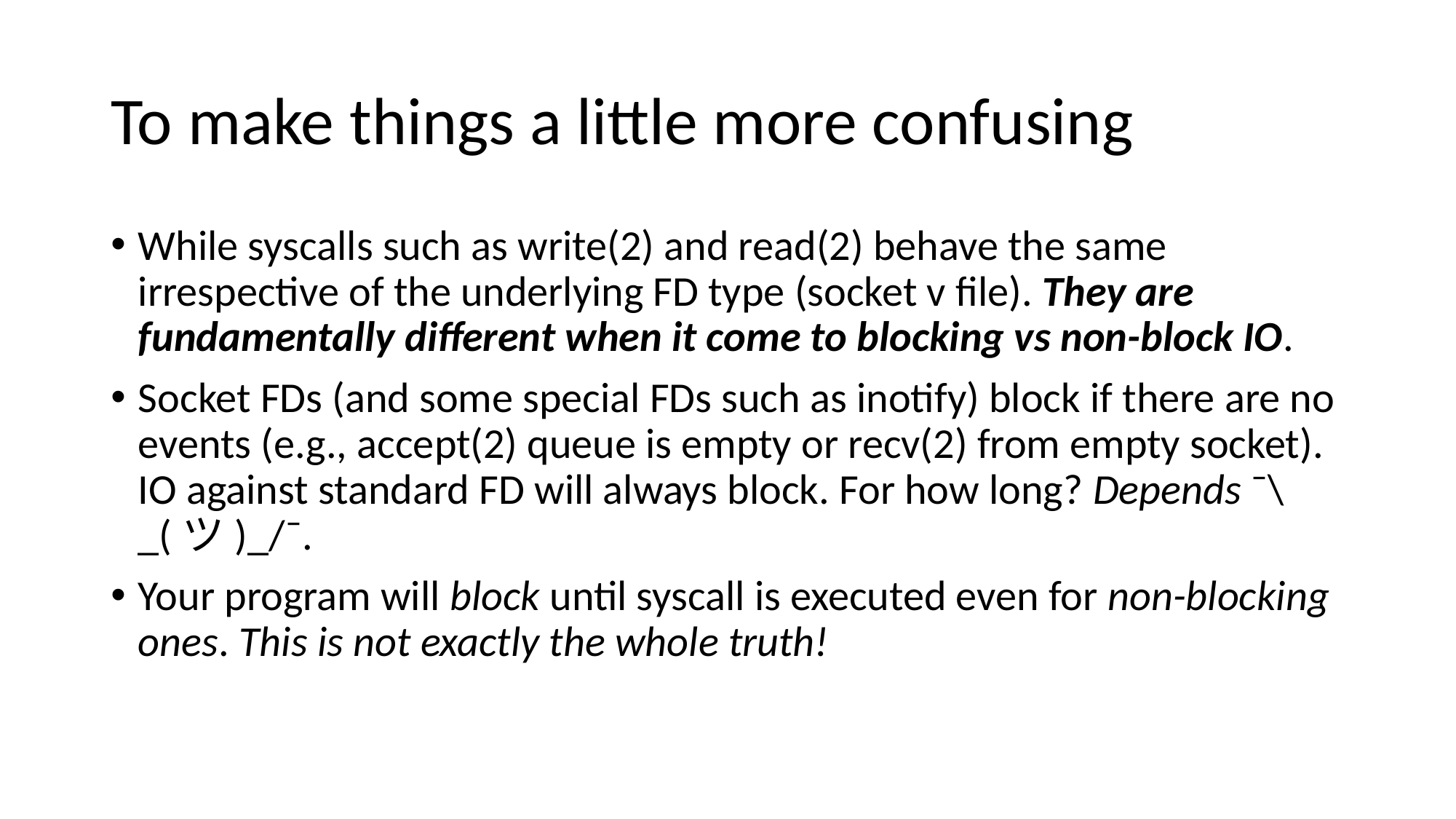

# To make things a little more confusing
While syscalls such as write(2) and read(2) behave the same irrespective of the underlying FD type (socket v file). They are fundamentally different when it come to blocking vs non-block IO.
Socket FDs (and some special FDs such as inotify) block if there are no events (e.g., accept(2) queue is empty or recv(2) from empty socket). IO against standard FD will always block. For how long? Depends ¯\_(ツ)_/¯.
Your program will block until syscall is executed even for non-blocking ones. This is not exactly the whole truth!